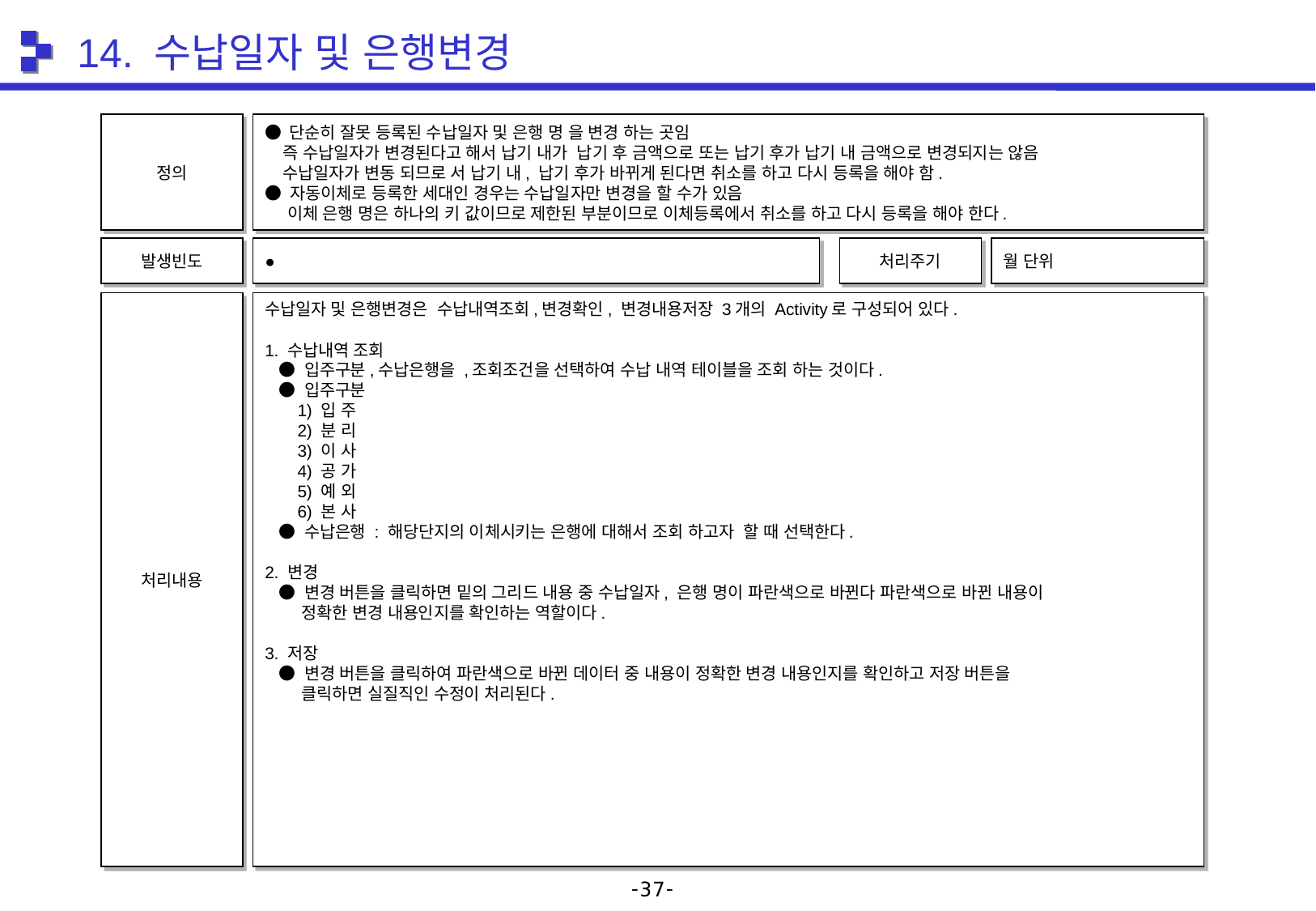

14. 수납일자 및 은행변경
정의
● 단순히 잘못 등록된 수납일자 및 은행 명 을 변경 하는 곳임
   즉 수납일자가 변경된다고 해서 납기 내가  납기 후 금액으로 또는 납기 후가 납기 내 금액으로 변경되지는 않음
   수납일자가 변동 되므로 서 납기 내, 납기 후가 바뀌게 된다면 취소를 하고 다시 등록을 해야 함.
● 자동이체로 등록한 세대인 경우는 수납일자만 변경을 할 수가 있음
    이체 은행 명은 하나의 키 값이므로 제한된 부분이므로 이체등록에서 취소를 하고 다시 등록을 해야 한다.
발생빈도
●
처리주기
월 단위
처리내용
수납일자 및 은행변경은  수납내역조회,변경확인, 변경내용저장 3개의 Activity로 구성되어 있다.

1. 수납내역 조회
   ● 입주구분,수납은행을 ,조회조건을 선택하여 수납 내역 테이블을 조회 하는 것이다.
   ● 입주구분
       1) 입 주
       2) 분 리
       3) 이 사
       4) 공 가
       5) 예 외
       6) 본 사
   ● 수납은행 : 해당단지의 이체시키는 은행에 대해서 조회 하고자  할 때 선택한다.

2. 변경
   ● 변경 버튼을 클릭하면 밑의 그리드 내용 중 수납일자, 은행 명이 파란색으로 바뀐다 파란색으로 바뀐 내용이
       정확한 변경 내용인지를 확인하는 역할이다.

3. 저장
   ● 변경 버튼을 클릭하여 파란색으로 바뀐 데이터 중 내용이 정확한 변경 내용인지를 확인하고 저장 버튼을
       클릭하면 실질직인 수정이 처리된다.